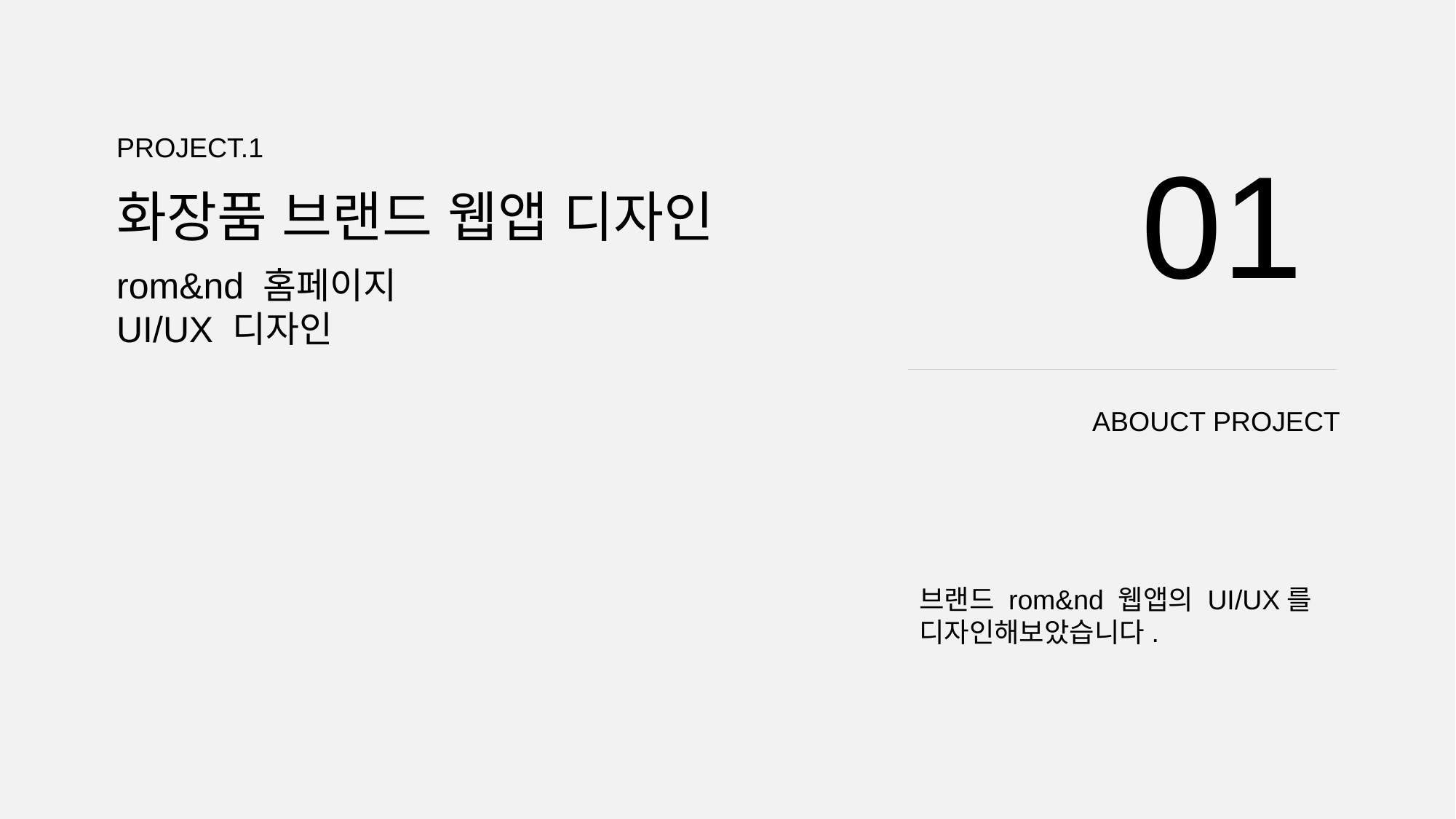

PROJECT.1
01
화장품 브랜드 웹앱 디자인
rom&nd 홈페이지
UI/UX 디자인
ABOUCT PROJECT
브랜드 rom&nd 웹앱의 UI/UX를 디자인해보았습니다.